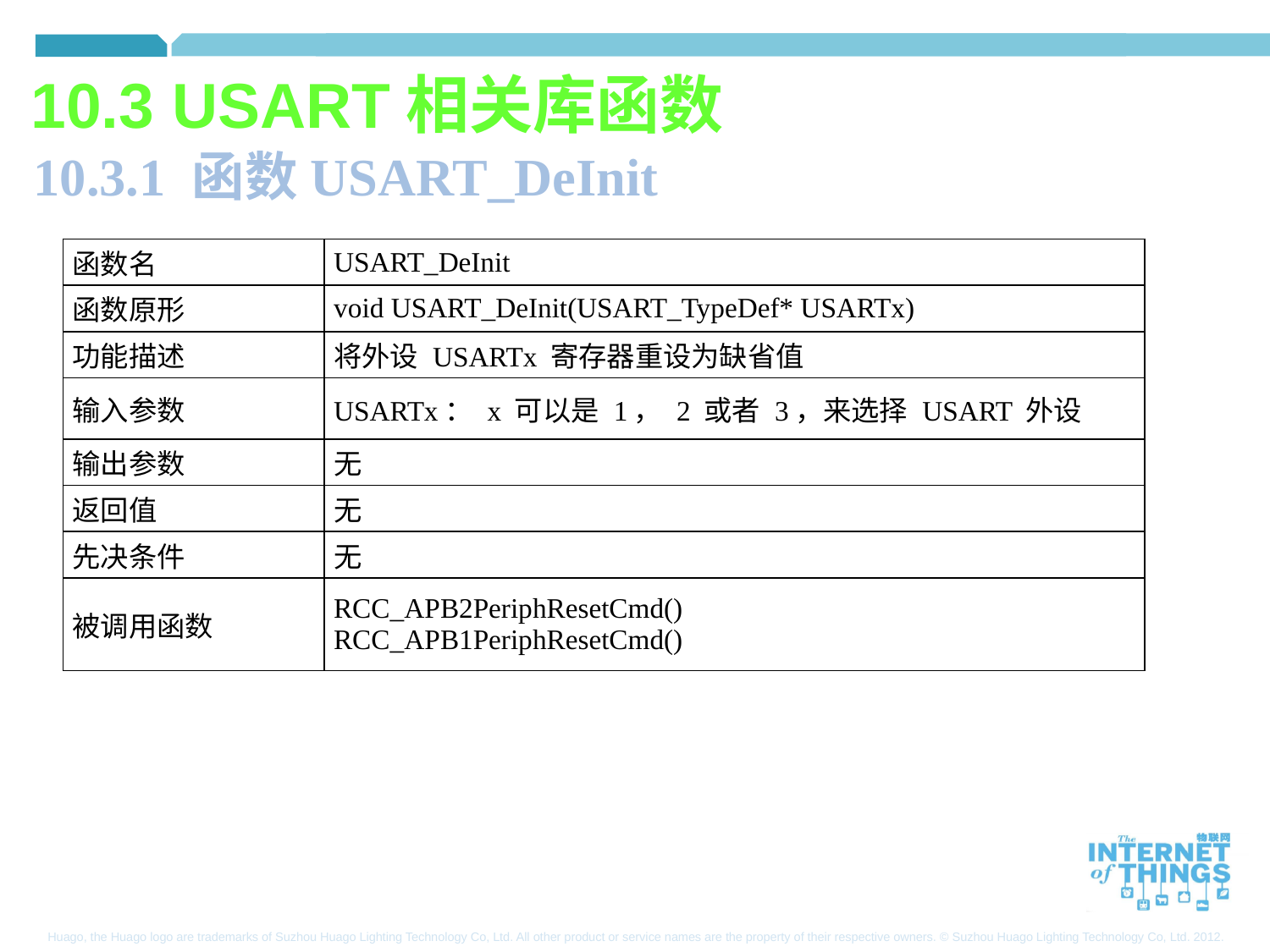

10.3 USART相关库函数
10.3.1 函数USART_DeInit
| 函数名 | USART\_DeInit |
| --- | --- |
| 函数原形 | void USART\_DeInit(USART\_TypeDef\* USARTx) |
| 功能描述 | 将外设 USARTx 寄存器重设为缺省值 |
| 输入参数 | USARTx： x 可以是 1， 2 或者 3，来选择 USART 外设 |
| 输出参数 | 无 |
| 返回值 | 无 |
| 先决条件 | 无 |
| 被调用函数 | RCC\_APB2PeriphResetCmd() RCC\_APB1PeriphResetCmd() |